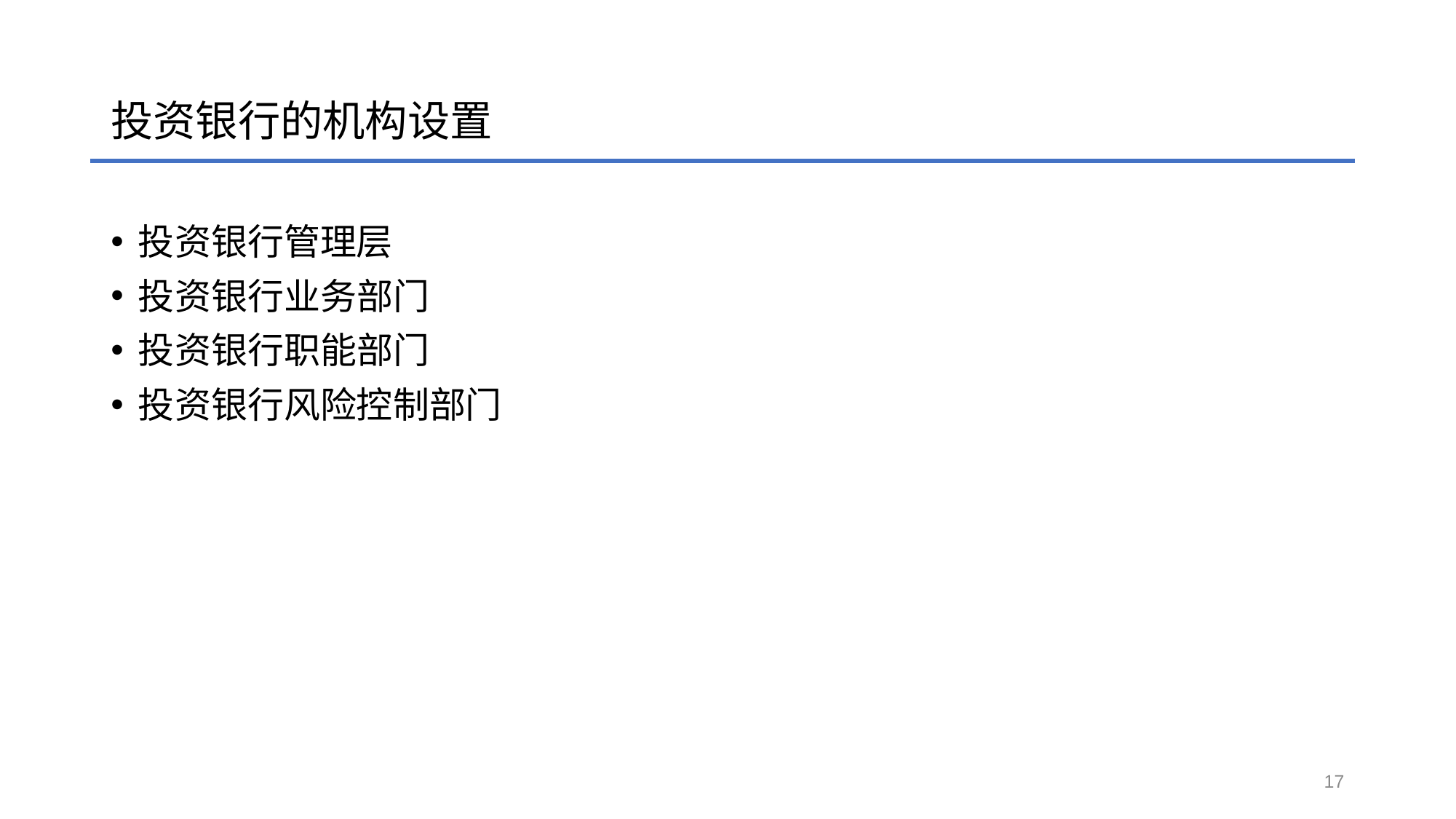

# 投资银行的机构设置
投资银行管理层
投资银行业务部门
投资银行职能部门
投资银行风险控制部门
17